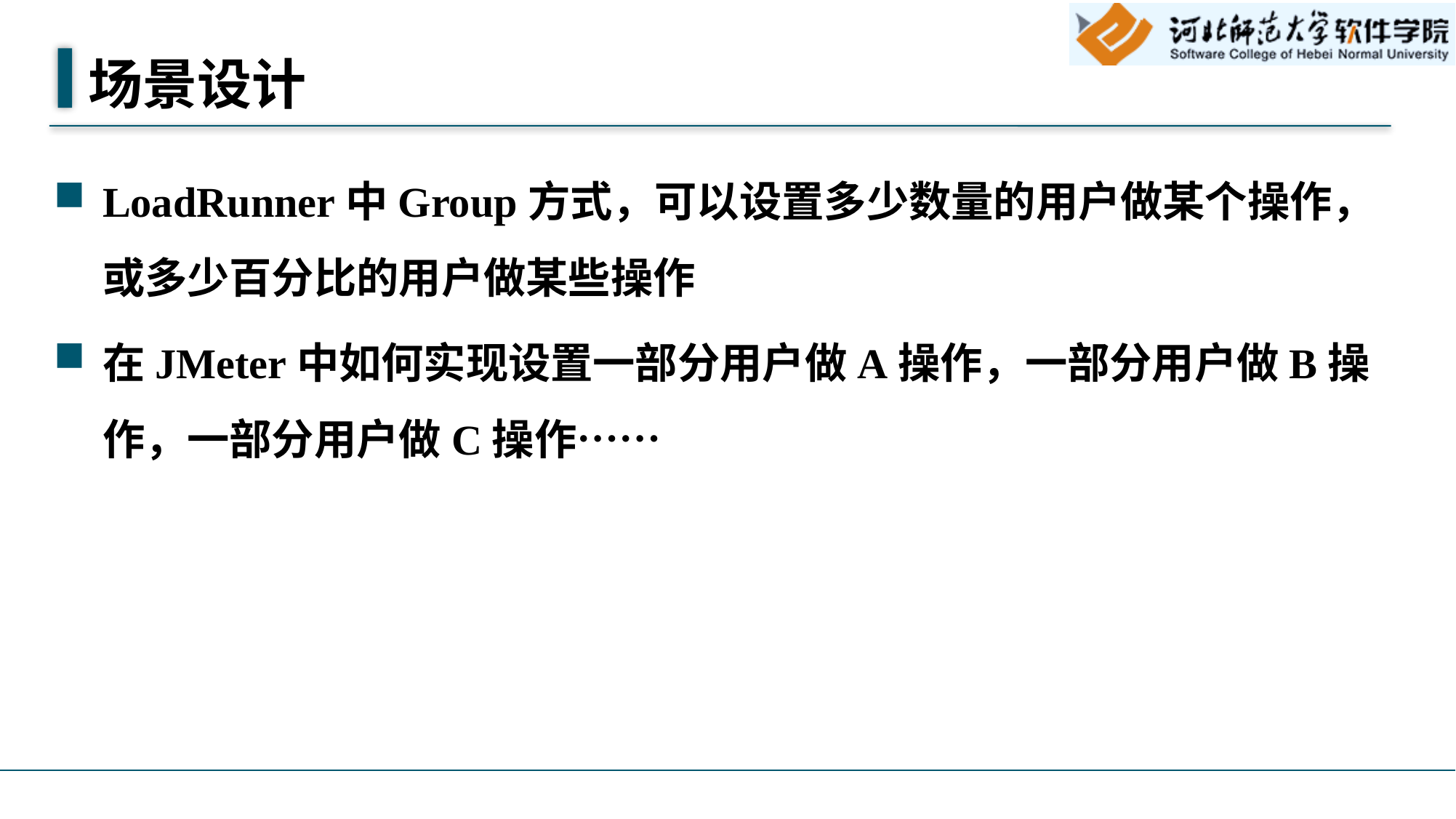

# 场景设计
LoadRunner中Group方式，可以设置多少数量的用户做某个操作，或多少百分比的用户做某些操作
在JMeter中如何实现设置一部分用户做A操作，一部分用户做B操作，一部分用户做C操作……